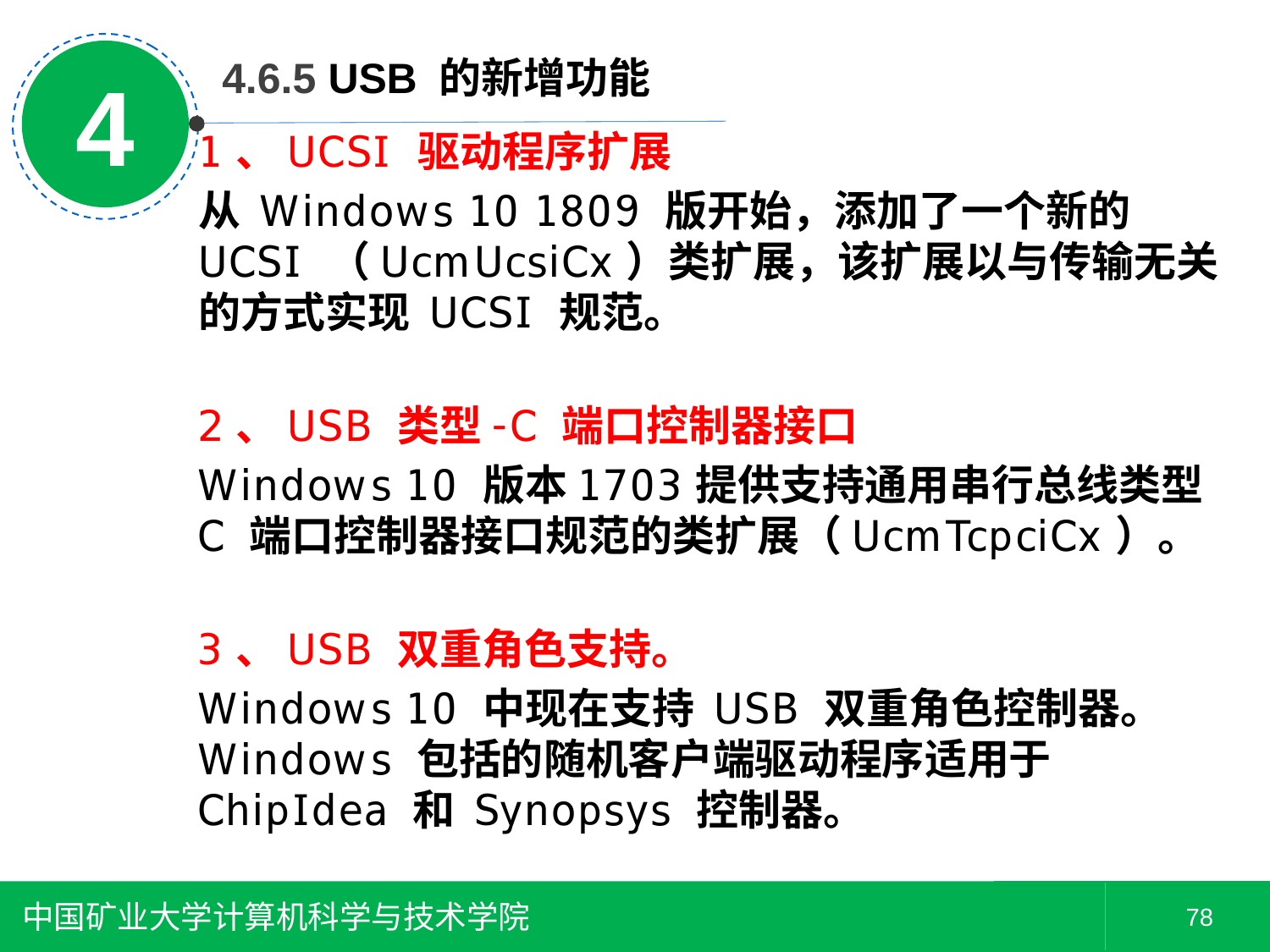

4
  4.6.5 USB 的新增功能

1、UCSI 驱动程序扩展
从 Windows 10 1809 版开始，添加了一个新的 UCSI （UcmUcsiCx）类扩展，该扩展以与传输无关的方式实现 UCSI 规范。
2、USB 类型-C 端口控制器接口
Windows 10 版本1703提供支持通用串行总线类型 C 端口控制器接口规范的类扩展（UcmTcpciCx）。
3、USB 双重角色支持。
Windows 10 中现在支持 USB 双重角色控制器。 Windows 包括的随机客户端驱动程序适用于 ChipIdea 和 Synopsys 控制器。